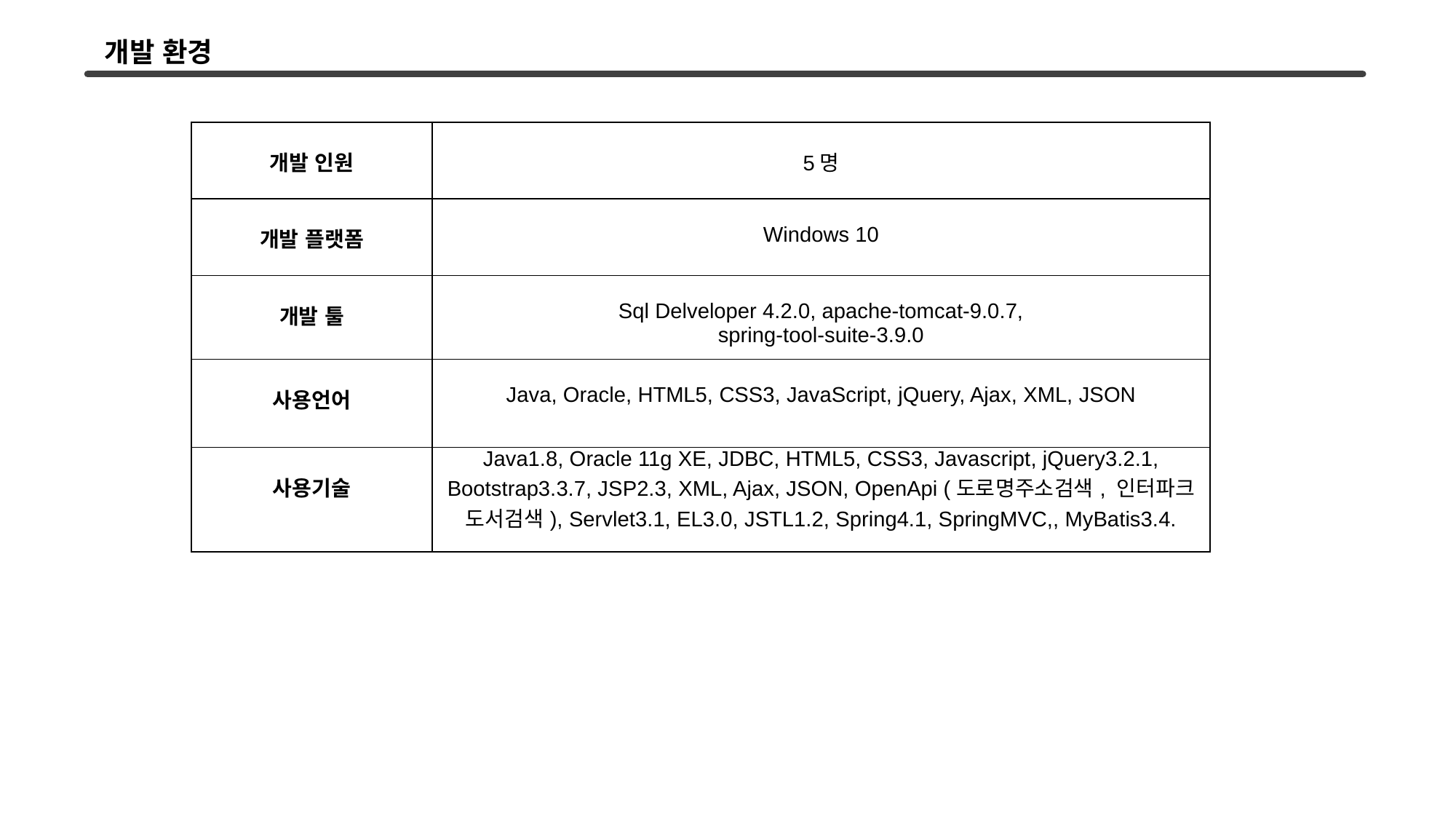

개발 환경
| 개발 인원 | 5명 |
| --- | --- |
| 개발 플랫폼 | Windows 10 |
| 개발 툴 | Sql Delveloper 4.2.0, apache-tomcat-9.0.7, spring-tool-suite-3.9.0 |
| 사용언어 | Java, Oracle, HTML5, CSS3, JavaScript, jQuery, Ajax, XML, JSON |
| 사용기술 | Java1.8, Oracle 11g XE, JDBC, HTML5, CSS3, Javascript, jQuery3.2.1, Bootstrap3.3.7, JSP2.3, XML, Ajax, JSON, OpenApi (도로명주소검색, 인터파크 도서검색), Servlet3.1, EL3.0, JSTL1.2, Spring4.1, SpringMVC,, MyBatis3.4. |